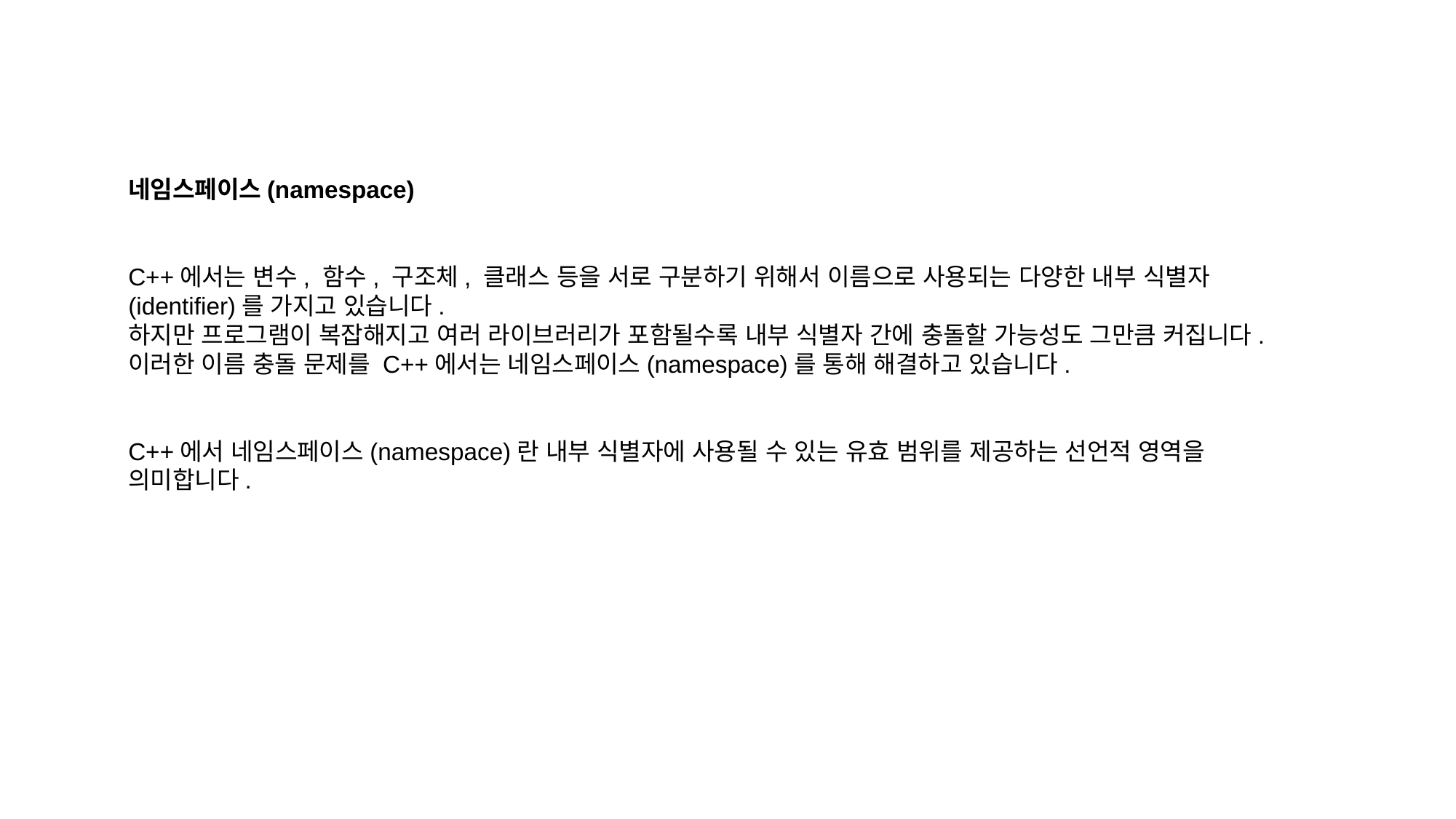

네임스페이스(namespace)

C++에서는 변수, 함수, 구조체, 클래스 등을 서로 구분하기 위해서 이름으로 사용되는 다양한 내부 식별자(identifier)를 가지고 있습니다.
하지만 프로그램이 복잡해지고 여러 라이브러리가 포함될수록 내부 식별자 간에 충돌할 가능성도 그만큼 커집니다.
이러한 이름 충돌 문제를 C++에서는 네임스페이스(namespace)를 통해 해결하고 있습니다.

C++에서 네임스페이스(namespace)란 내부 식별자에 사용될 수 있는 유효 범위를 제공하는 선언적 영역을 의미합니다.